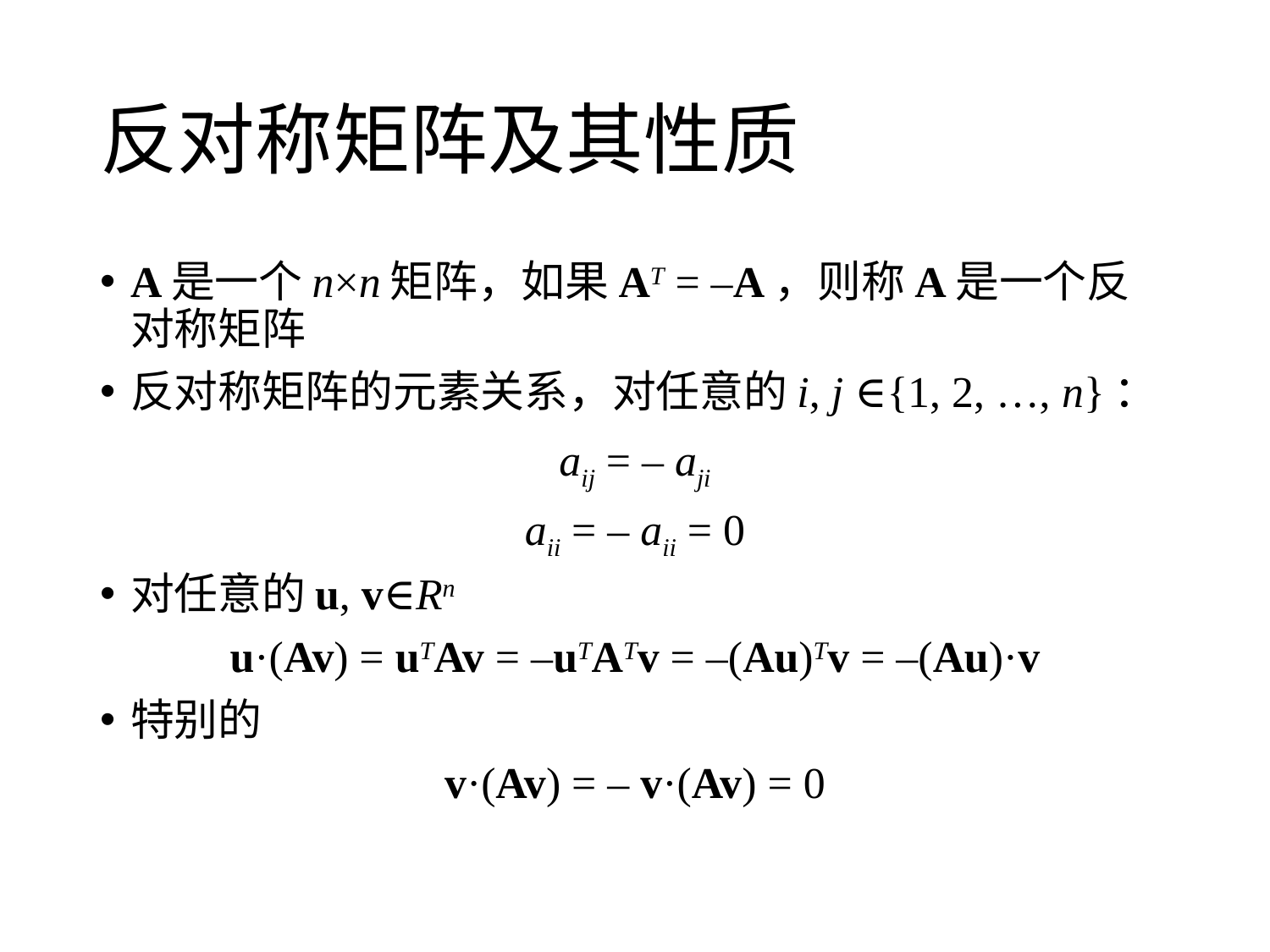

# 反对称矩阵及其性质
A是一个n×n矩阵，如果AT = –A，则称A是一个反对称矩阵
反对称矩阵的元素关系，对任意的i, j ∈{1, 2, …, n}：
aij = – aji
aii = – aii = 0
对任意的u, v∈Rn
u·(Av) = uTAv = –uTATv = –(Au)Tv = –(Au)·v
特别的
v·(Av) = – v·(Av) = 0